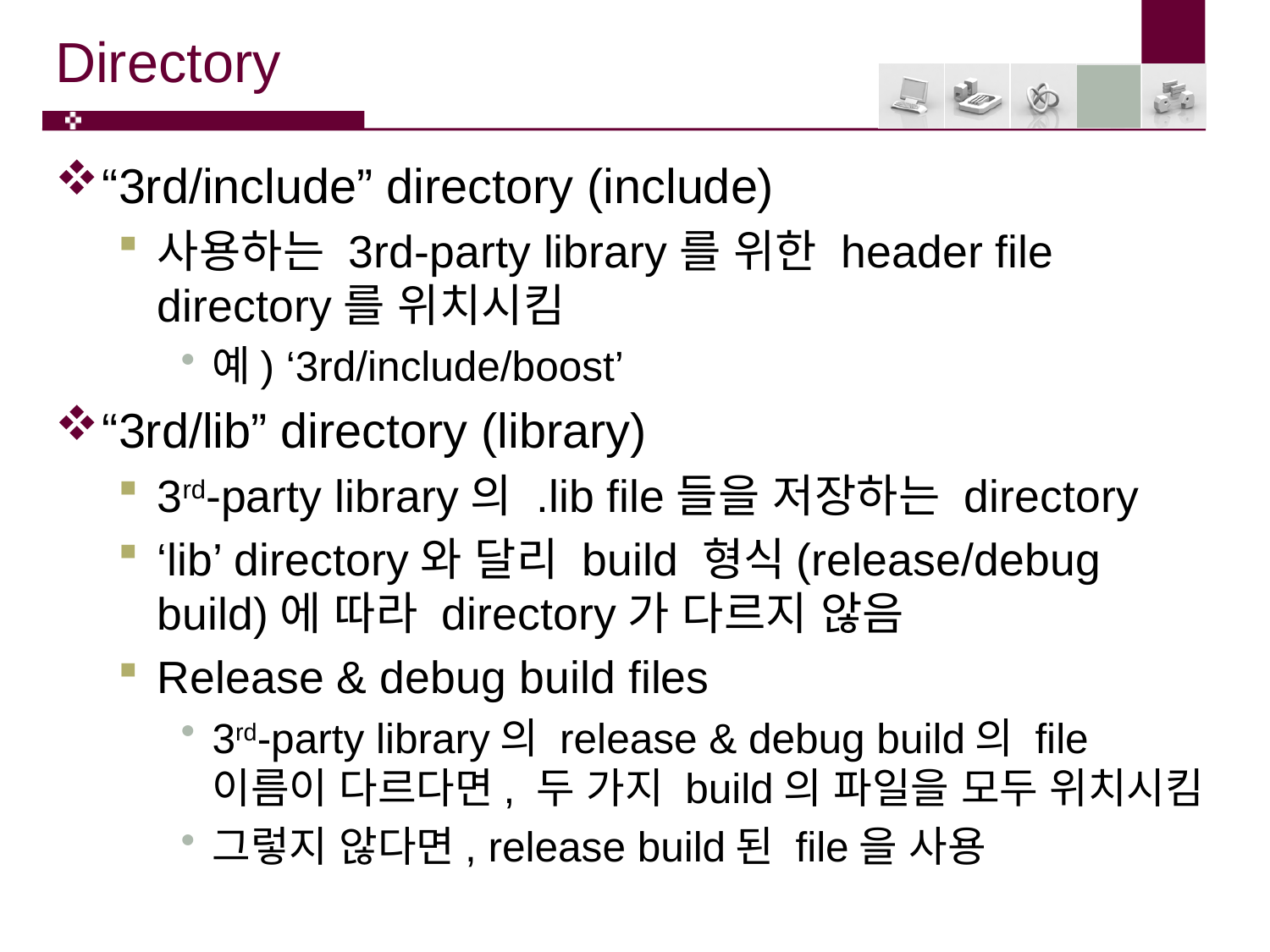

# Directory
“3rd/include” directory (include)
사용하는 3rd-party library를 위한 header file directory를 위치시킴
예) ‘3rd/include/boost’
“3rd/lib” directory (library)
3rd-party library의 .lib file들을 저장하는 directory
‘lib’ directory와 달리 build 형식(release/debug build)에 따라 directory가 다르지 않음
Release & debug build files
3rd-party library의 release & debug build의 file 이름이 다르다면, 두 가지 build의 파일을 모두 위치시킴
그렇지 않다면, release build된 file을 사용